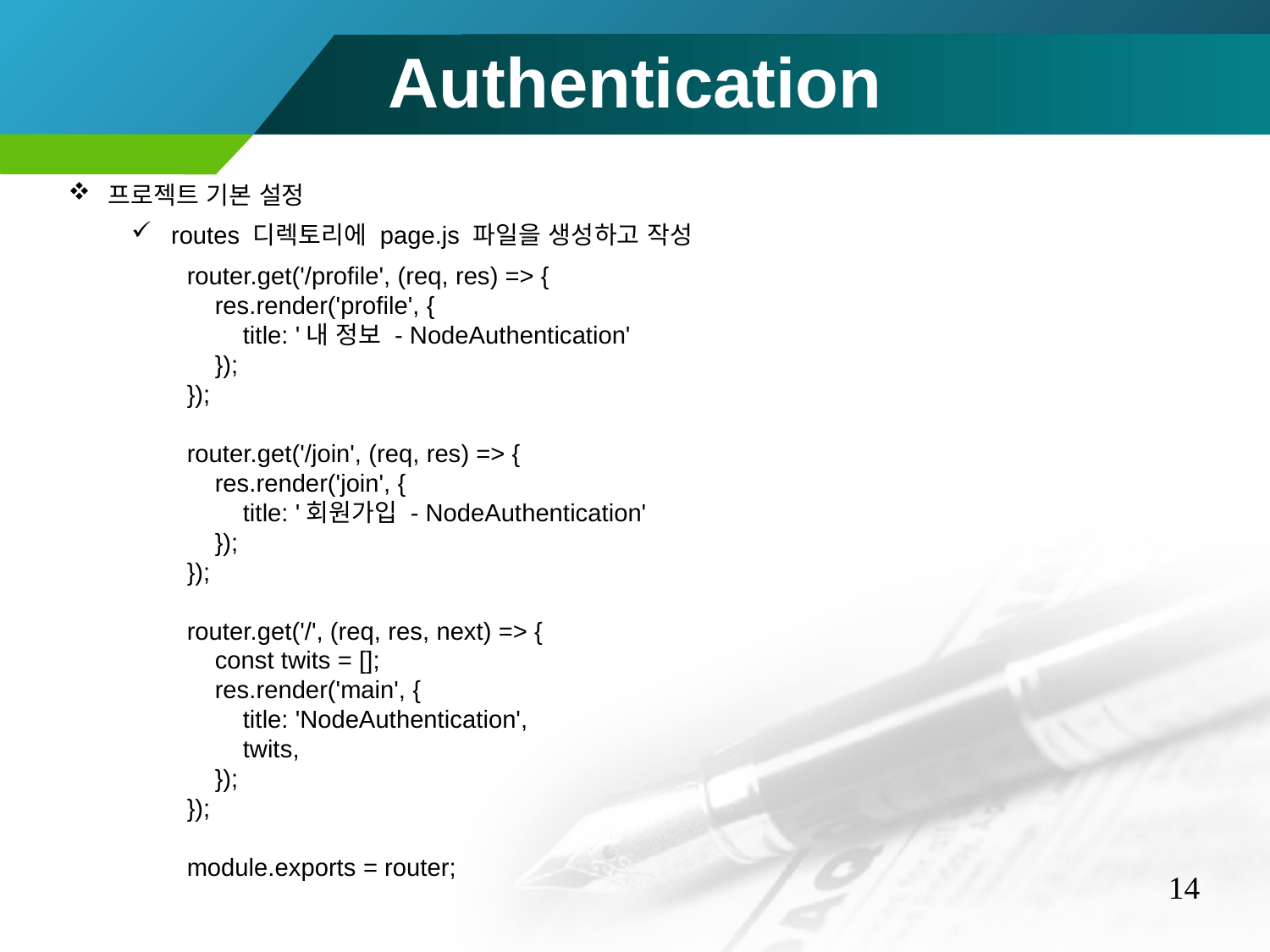

Authentication
프로젝트 기본 설정
routes 디렉토리에 page.js 파일을 생성하고 작성
router.get('/profile', (req, res) => {
    res.render('profile', {
        title: '내 정보 - NodeAuthentication'
    });
});

router.get('/join', (req, res) => {
    res.render('join', {
        title: '회원가입 - NodeAuthentication'
    });
});

router.get('/', (req, res, next) => {
    const twits = [];
    res.render('main', {
        title: 'NodeAuthentication',
        twits,
    });
});

module.exports = router;
14